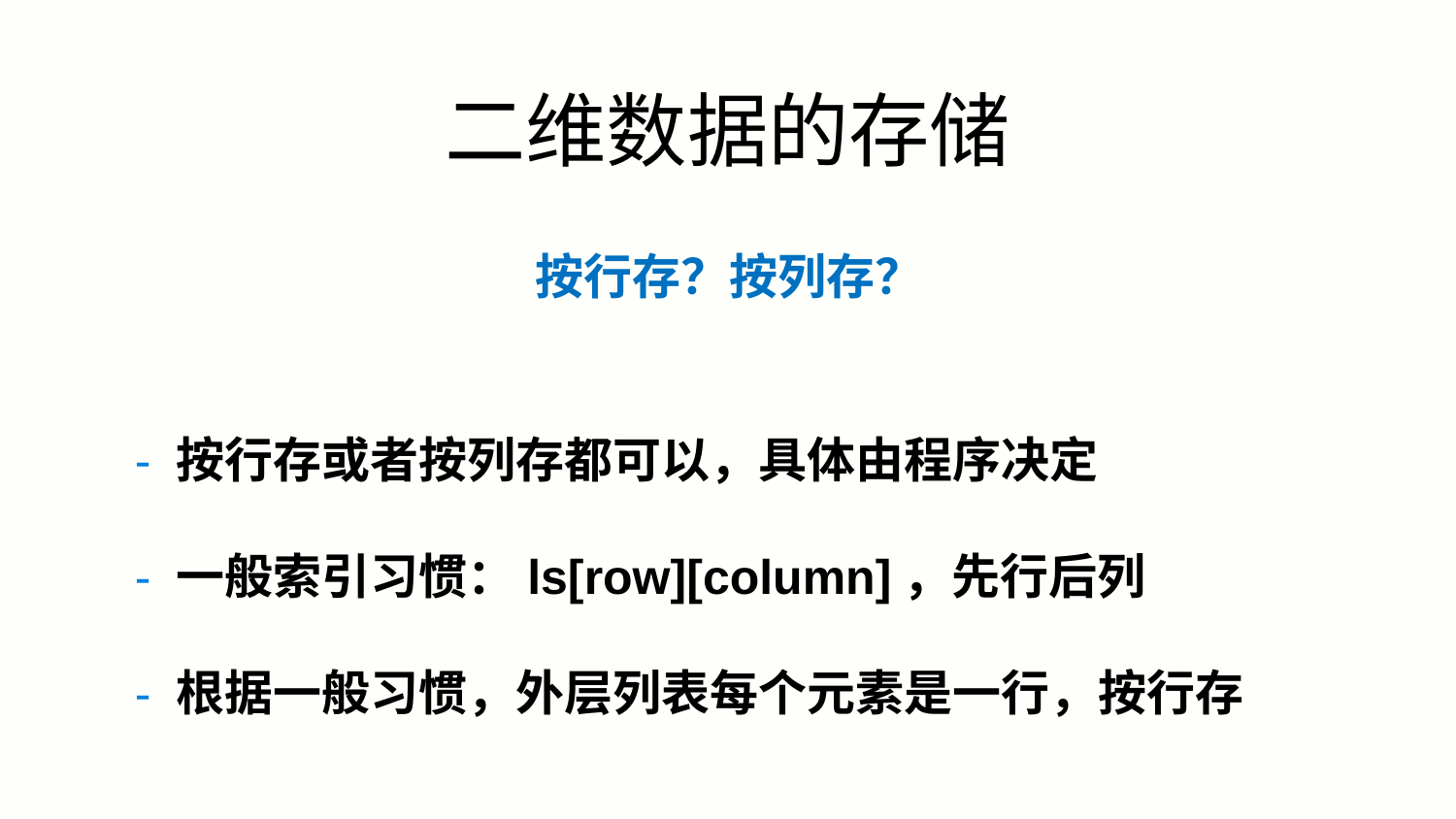

二维数据的存储
按行存？按列存？
- 按行存或者按列存都可以，具体由程序决定
- 一般索引习惯：ls[row][column]，先行后列
- 根据一般习惯，外层列表每个元素是一行，按行存